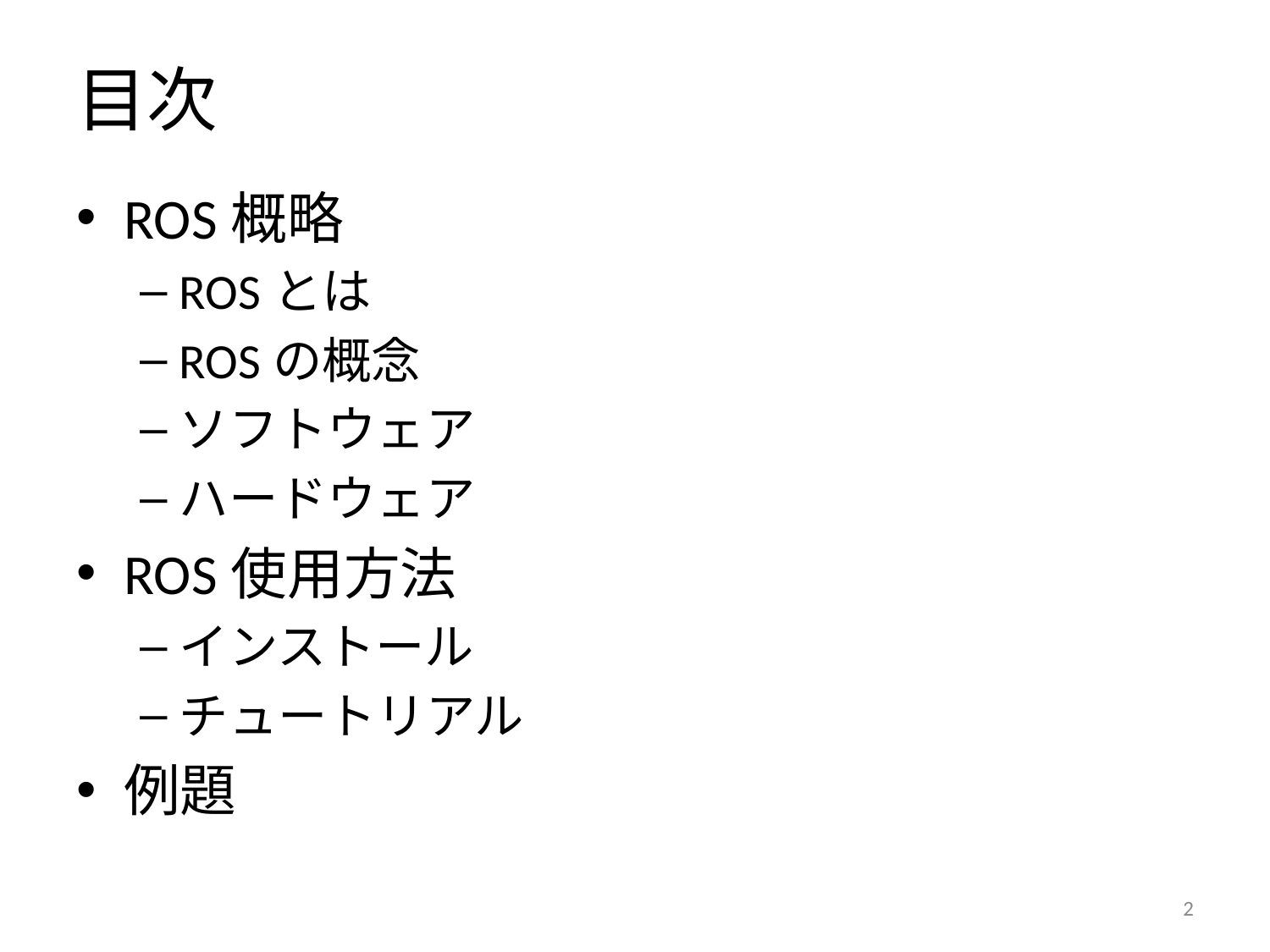

# 目次
ROS概略
ROSとは
ROSの概念
ソフトウェア
ハードウェア
ROS使用方法
インストール
チュートリアル
例題

2